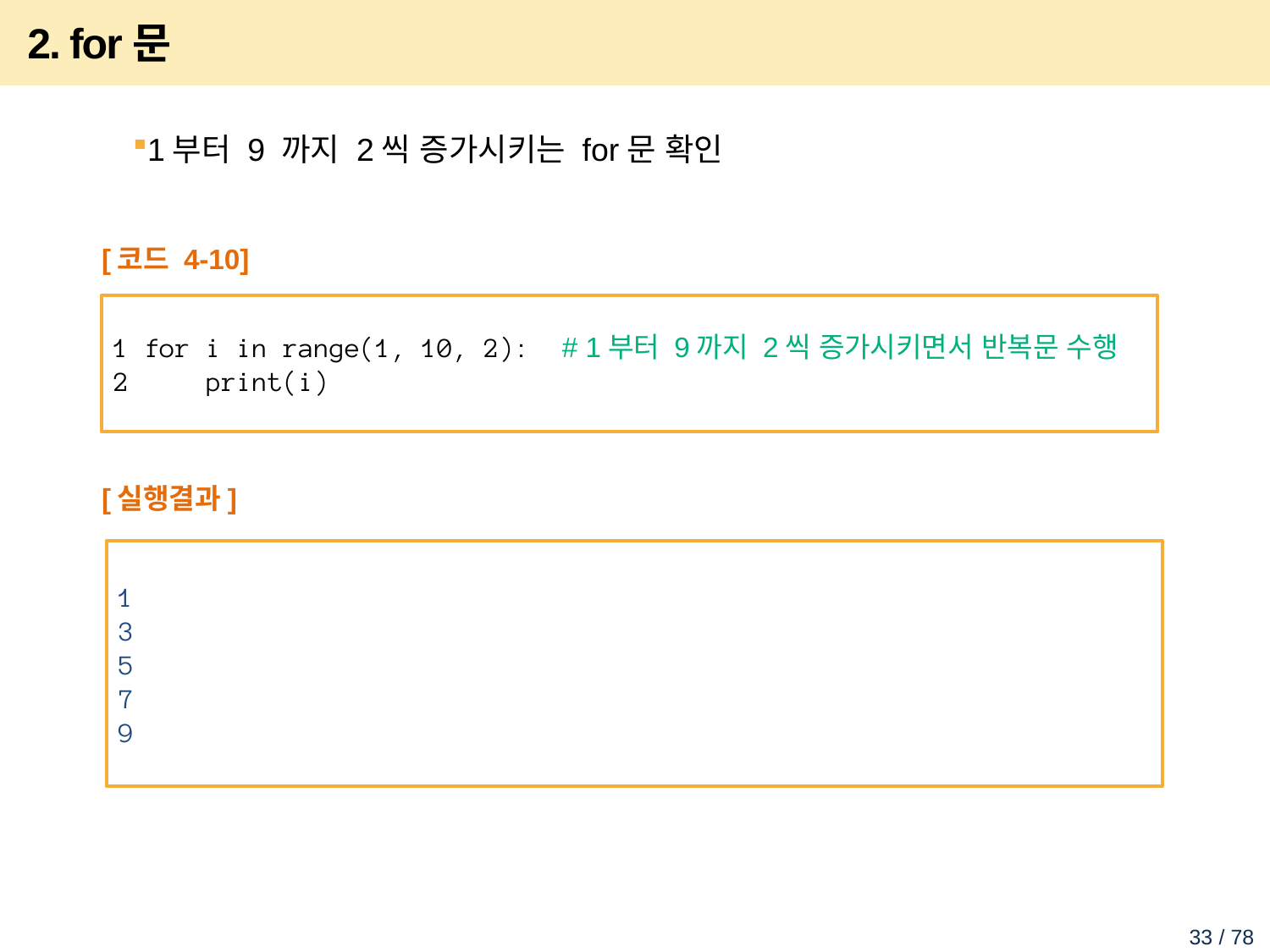

# 2. for문
1부터 9 까지 2씩 증가시키는 for문 확인

[코드 4-10]
1 for i in range(1, 10, 2):  # 1부터 9까지 2씩 증가시키면서 반복문 수행
2     print(i)
[실행결과]
1
3
5
7
9